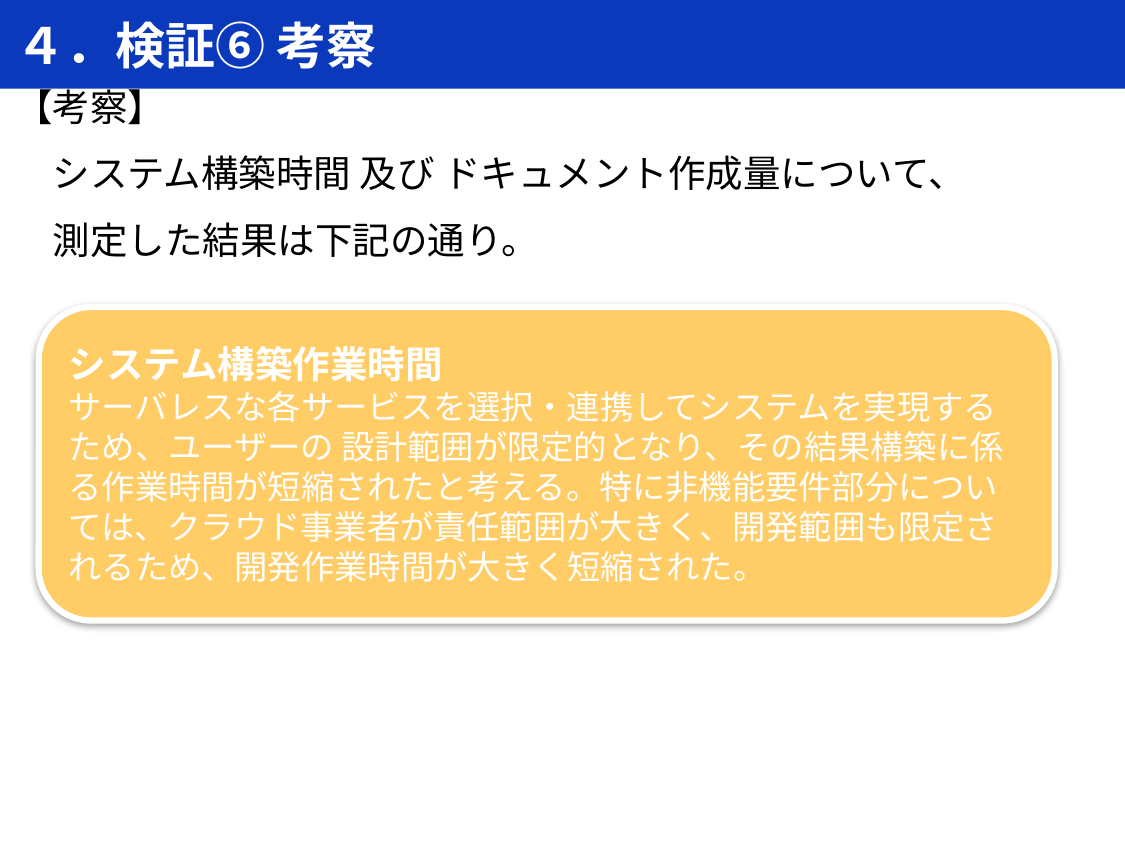

# ４．検証⑥ 考察
【考察】
　システム構築時間 及び ドキュメント作成量について、
　測定した結果は下記の通り。

システム構築作業時間
サーバレスな各サービスを選択・連携してシステムを実現するため、ユーザーの 設計範囲が限定的となり、その結果構築に係る作業時間が短縮されたと考える。特に非機能要件部分については、クラウド事業者が責任範囲が大きく、開発範囲も限定されるため、開発作業時間が大きく短縮された。